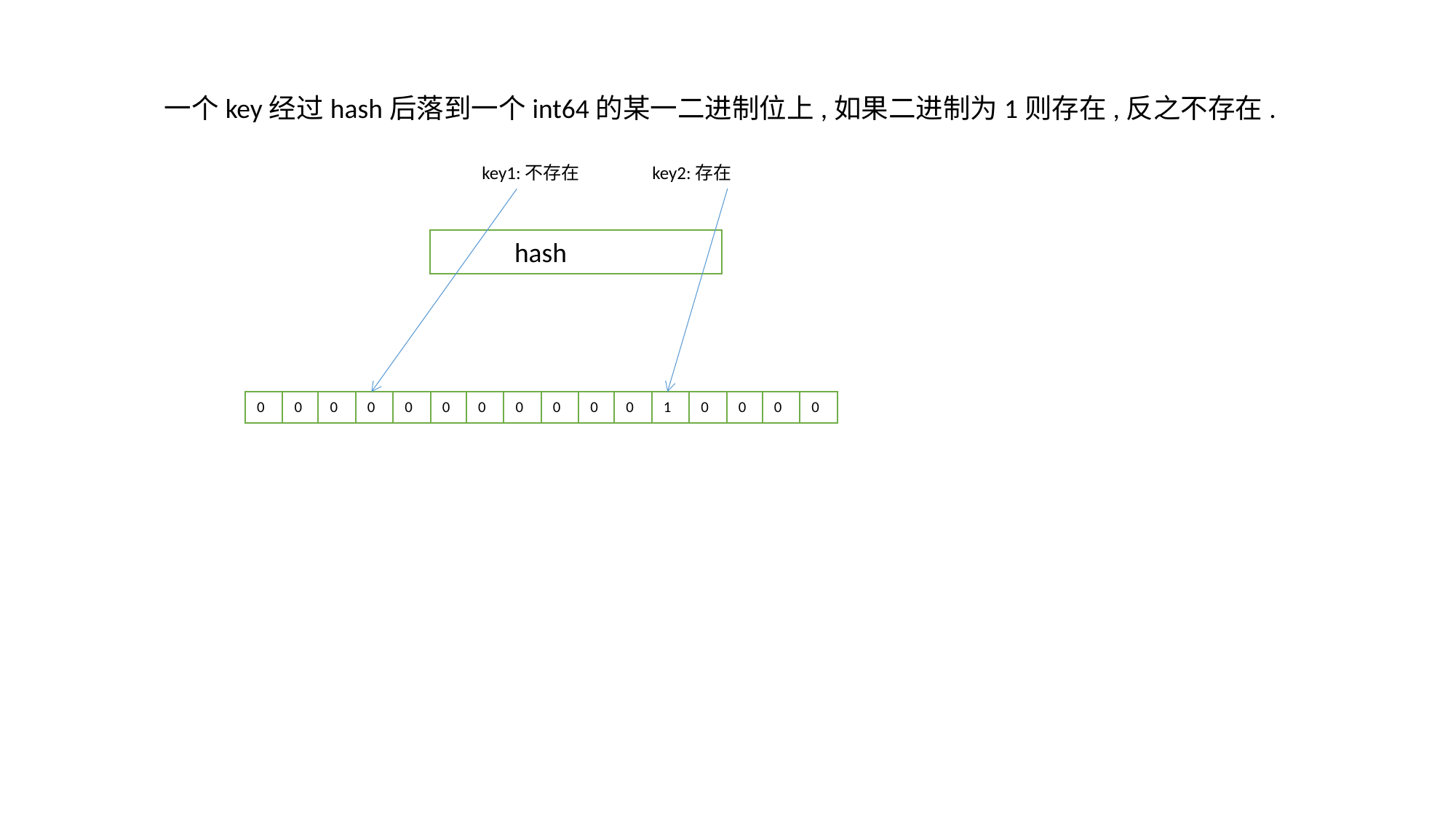

一个key经过hash后落到一个int64的某一二进制位上,如果二进制为1则存在,反之不存在.
key1:不存在
key2:存在

hash

0

0

0

0

0

0

0

0

0

0

0

1

0

0

0

0